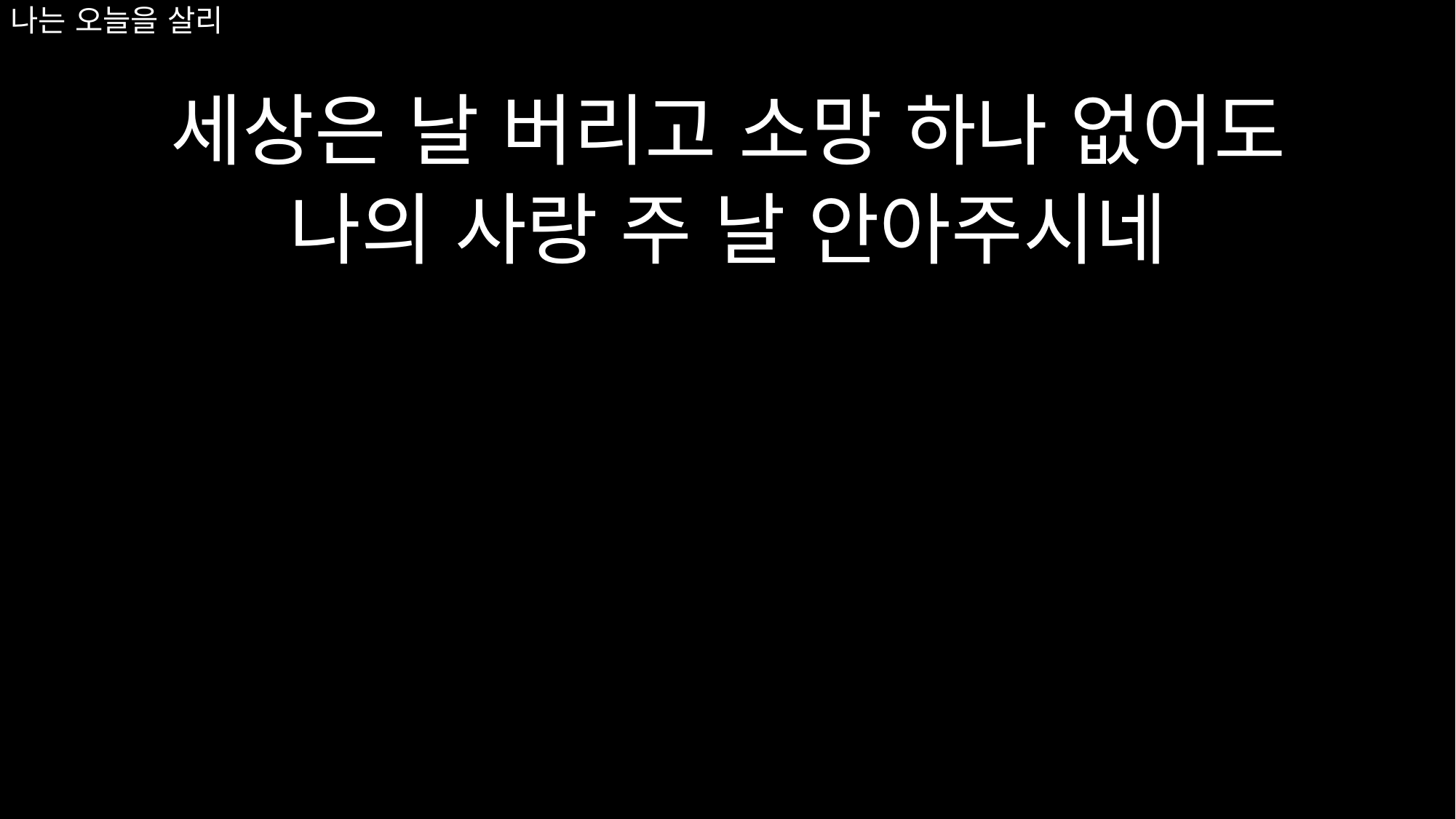

세상은 날 버리고 소망 하나 없어도
나의 사랑 주 날 안아주시네

# 나는 오늘을 살리